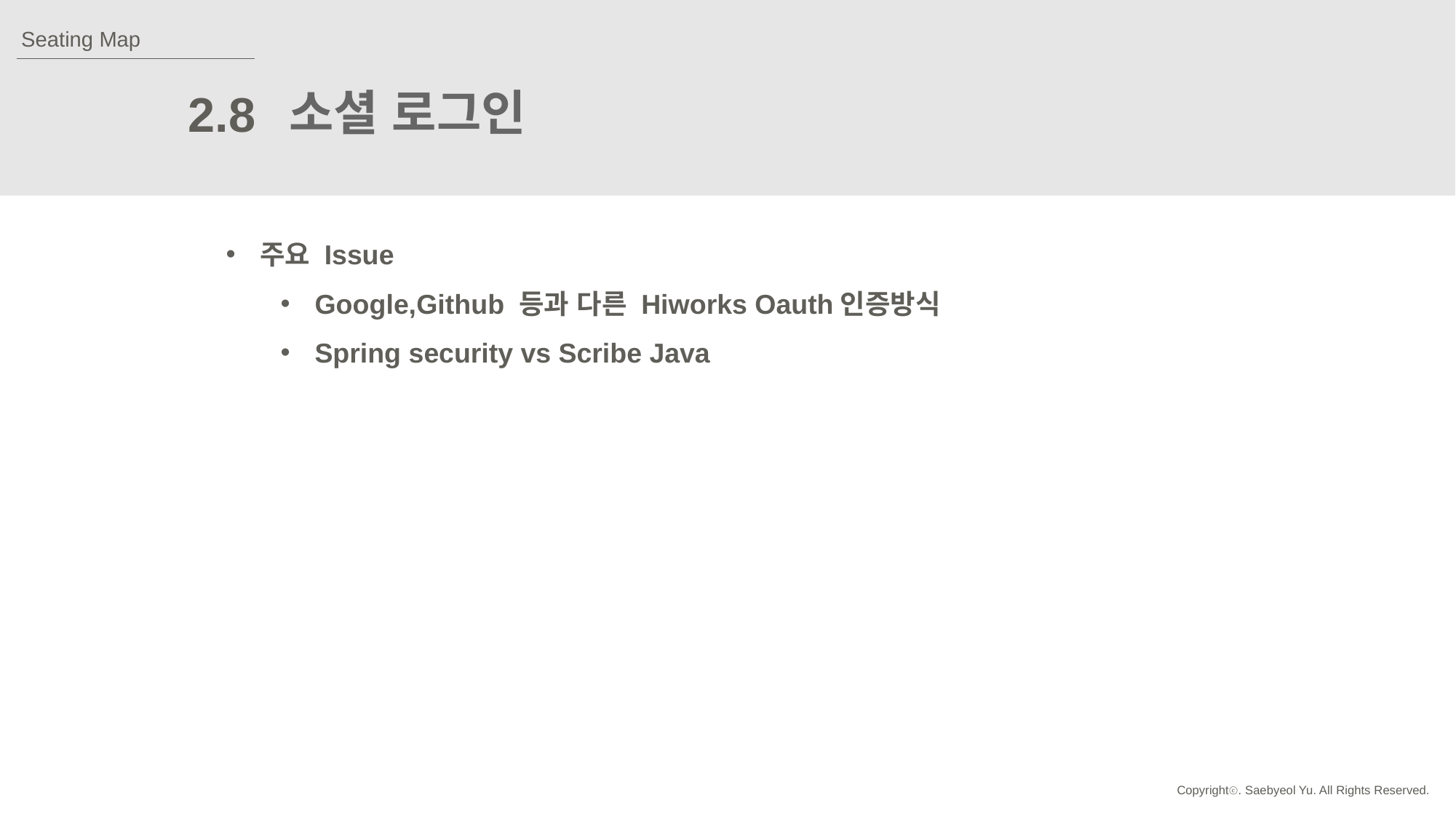

Seating Map
소셜 로그인
2.8
주요 Issue
Google,Github 등과 다른 Hiworks Oauth인증방식
Spring security vs Scribe Java